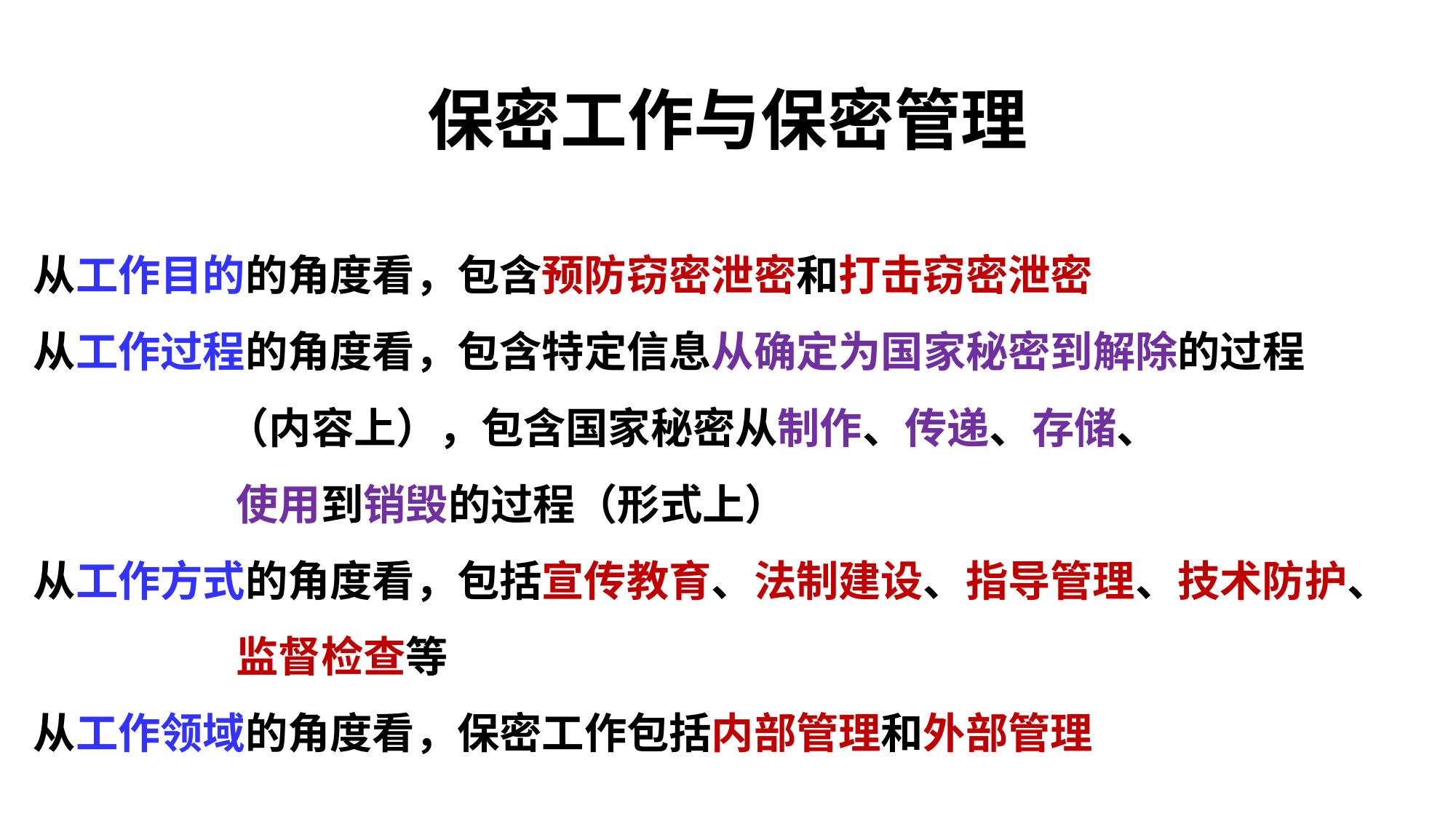

# 保密工作与保密管理
从工作目的的角度看，包含预防窃密泄密和打击窃密泄密
从工作过程的角度看，包含特定信息从确定为国家秘密到解除的过程
                   （内容上），包含国家秘密从制作、传递、存储、
                    使用到销毁的过程（形式上）
从工作方式的角度看，包括宣传教育、法制建设、指导管理、技术防护、
                    监督检查等
从工作领域的角度看，保密工作包括内部管理和外部管理